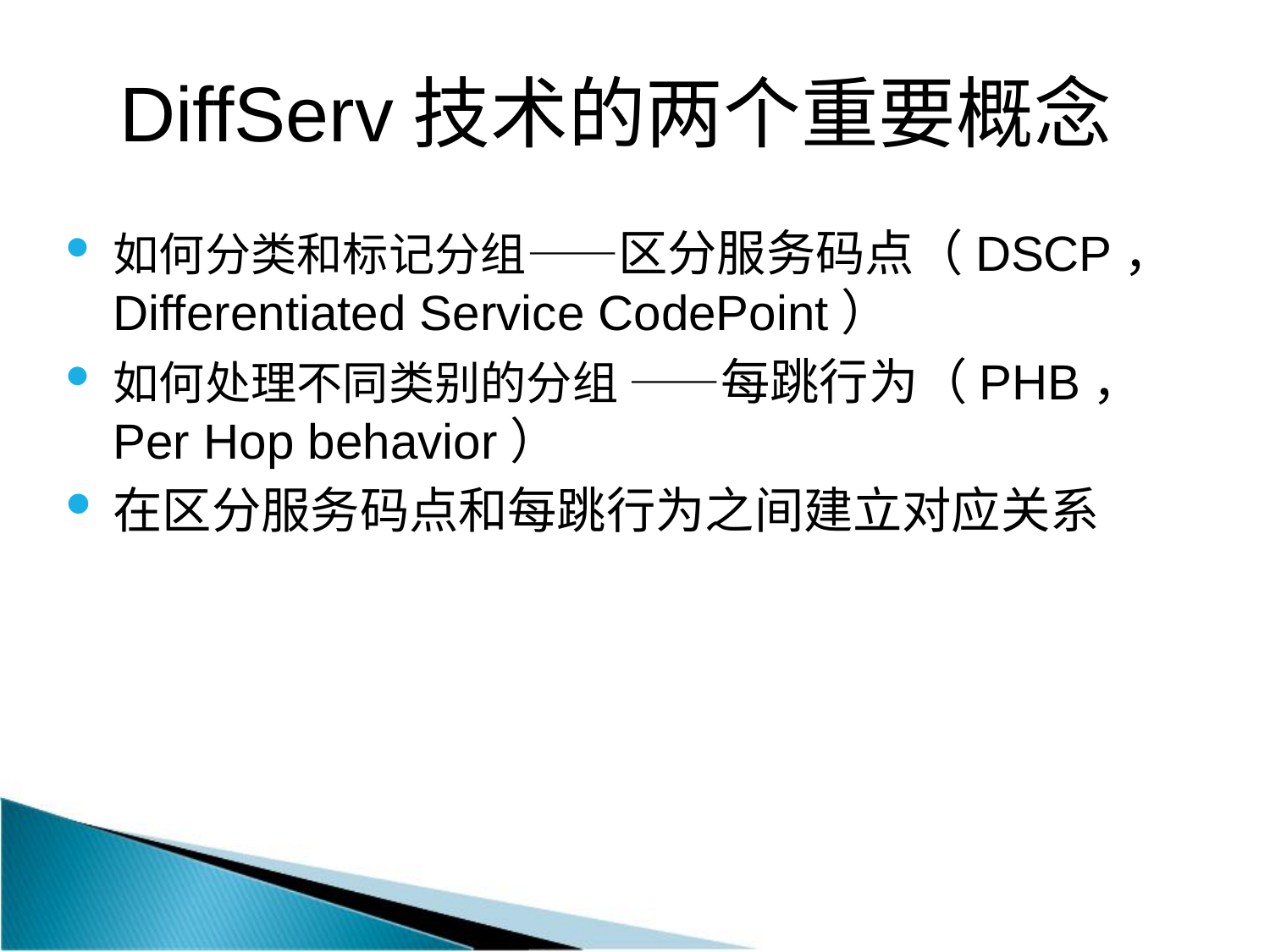

# DiffServ技术的两个重要概念
如何分类和标记分组——区分服务码点（DSCP，Differentiated Service CodePoint）
如何处理不同类别的分组 ——每跳行为（PHB，Per Hop behavior）
在区分服务码点和每跳行为之间建立对应关系